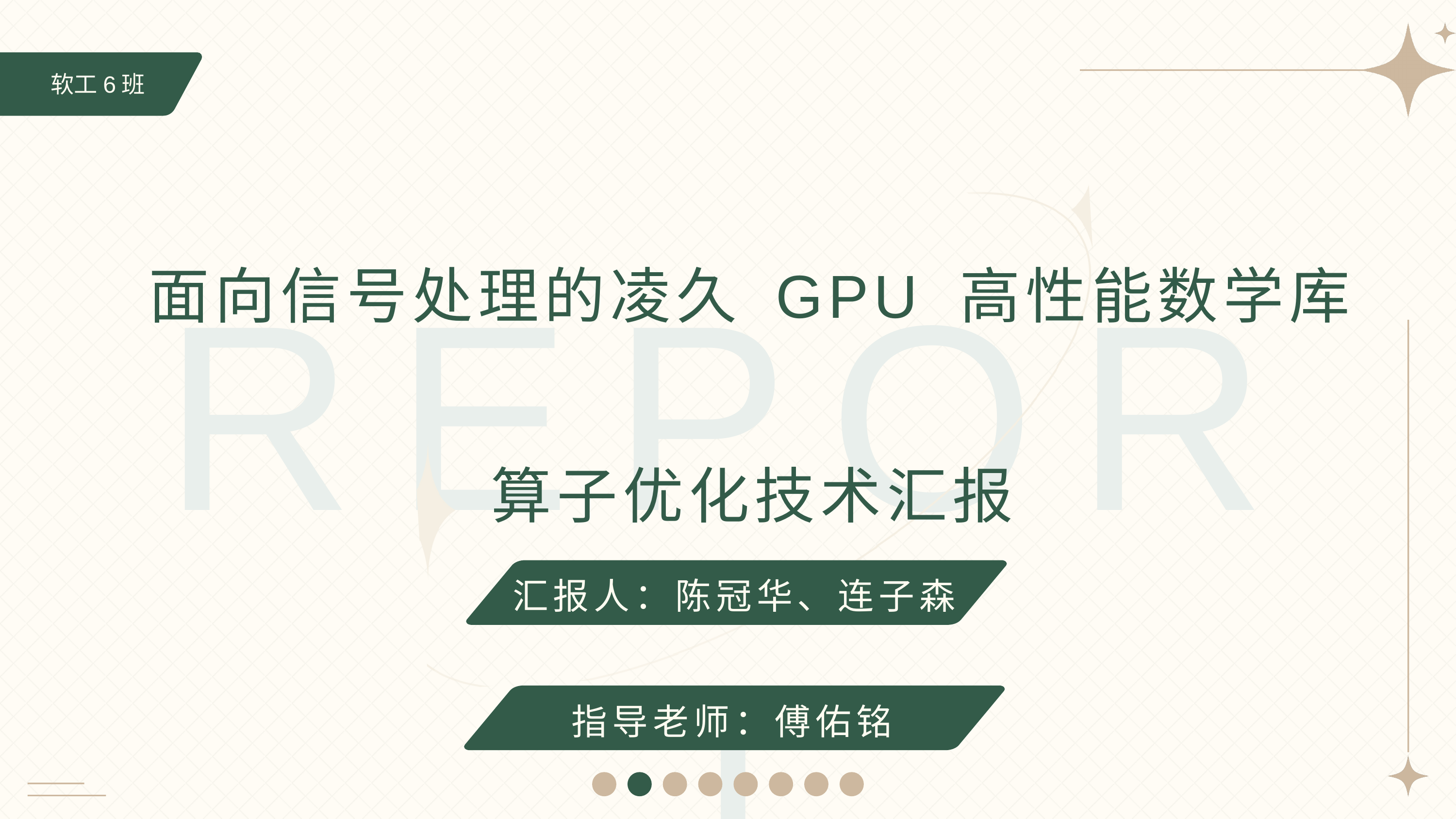

软工6班

面向信号处理的凌久 GPU 高性能数学库 算子优化技术汇报

REPORT

汇报人：陈冠华、连子森

指导老师：傅佑铭